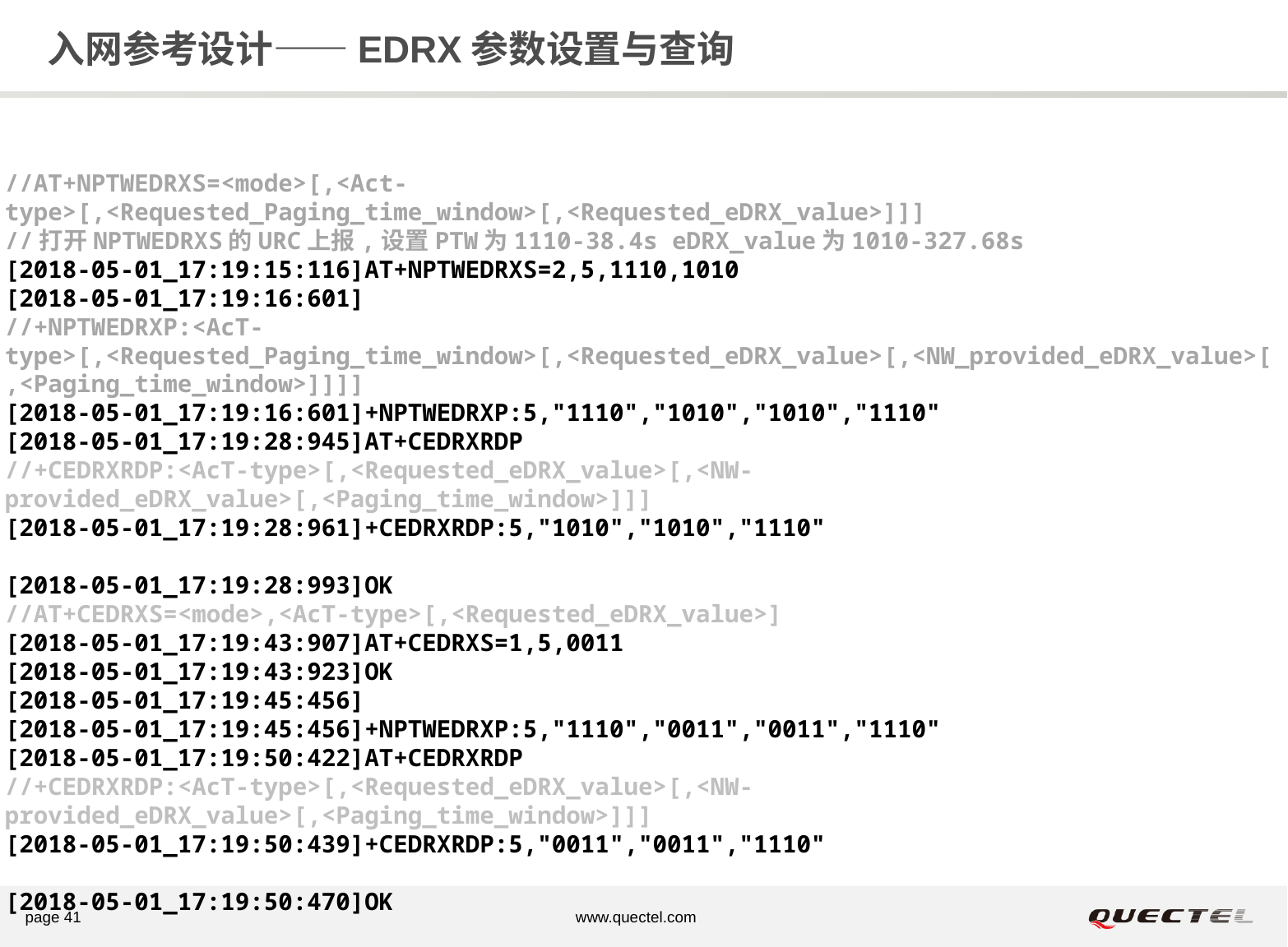

# 入网参考设计——EDRX参数设置与查询
//AT+NPTWEDRXS=<mode>[,<Act-type>[,<Requested_Paging_time_window>[,<Requested_eDRX_value>]]]
//打开NPTWEDRXS的URC上报,设置PTW为1110-38.4s eDRX_value为1010-327.68s
[2018-05-01_17:19:15:116]AT+NPTWEDRXS=2,5,1110,1010
[2018-05-01_17:19:16:601]
//+NPTWEDRXP:<AcT-type>[,<Requested_Paging_time_window>[,<Requested_eDRX_value>[,<NW_provided_eDRX_value>[,<Paging_time_window>]]]]
[2018-05-01_17:19:16:601]+NPTWEDRXP:5,"1110","1010","1010","1110"
[2018-05-01_17:19:28:945]AT+CEDRXRDP
//+CEDRXRDP:<AcT-type>[,<Requested_eDRX_value>[,<NW-provided_eDRX_value>[,<Paging_time_window>]]]
[2018-05-01_17:19:28:961]+CEDRXRDP:5,"1010","1010","1110"

[2018-05-01_17:19:28:993]OK
//AT+CEDRXS=<mode>,<AcT-type>[,<Requested_eDRX_value>]
[2018-05-01_17:19:43:907]AT+CEDRXS=1,5,0011
[2018-05-01_17:19:43:923]OK
[2018-05-01_17:19:45:456]
[2018-05-01_17:19:45:456]+NPTWEDRXP:5,"1110","0011","0011","1110"
[2018-05-01_17:19:50:422]AT+CEDRXRDP
//+CEDRXRDP:<AcT-type>[,<Requested_eDRX_value>[,<NW-provided_eDRX_value>[,<Paging_time_window>]]]
[2018-05-01_17:19:50:439]+CEDRXRDP:5,"0011","0011","1110"

[2018-05-01_17:19:50:470]OK